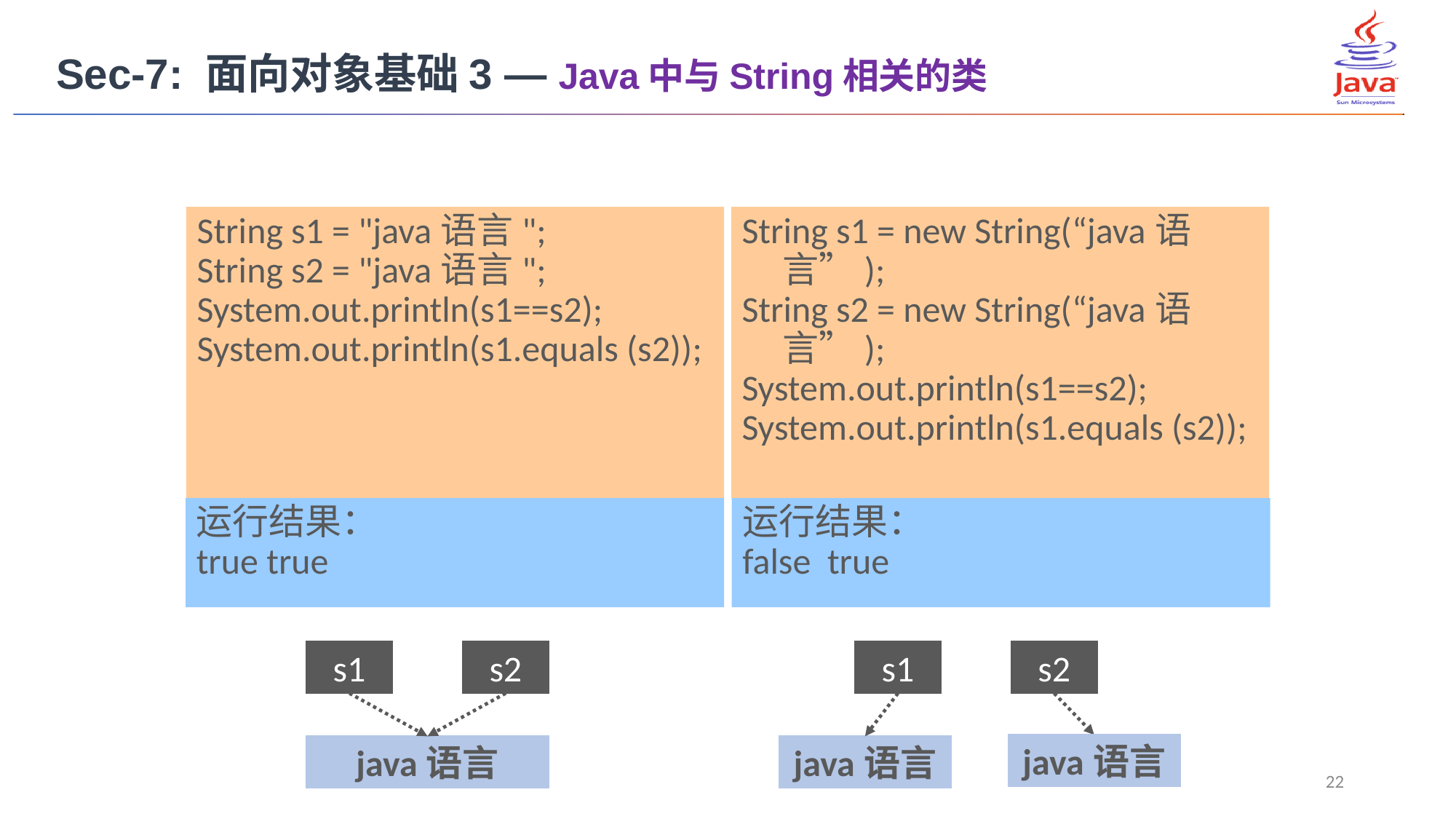

Sec-7: 面向对象基础3 — Java中与String相关的类
String s1 = "java语言";
String s2 = "java语言";
System.out.println(s1==s2);
System.out.println(s1.equals (s2));
String s1 = new String(“java语言”);
String s2 = new String(“java语言”);
System.out.println(s1==s2);
System.out.println(s1.equals (s2));
运行结果：
true true
运行结果：
false  true
s1
s2
java语言
s1
s2
java语言
java语言
22